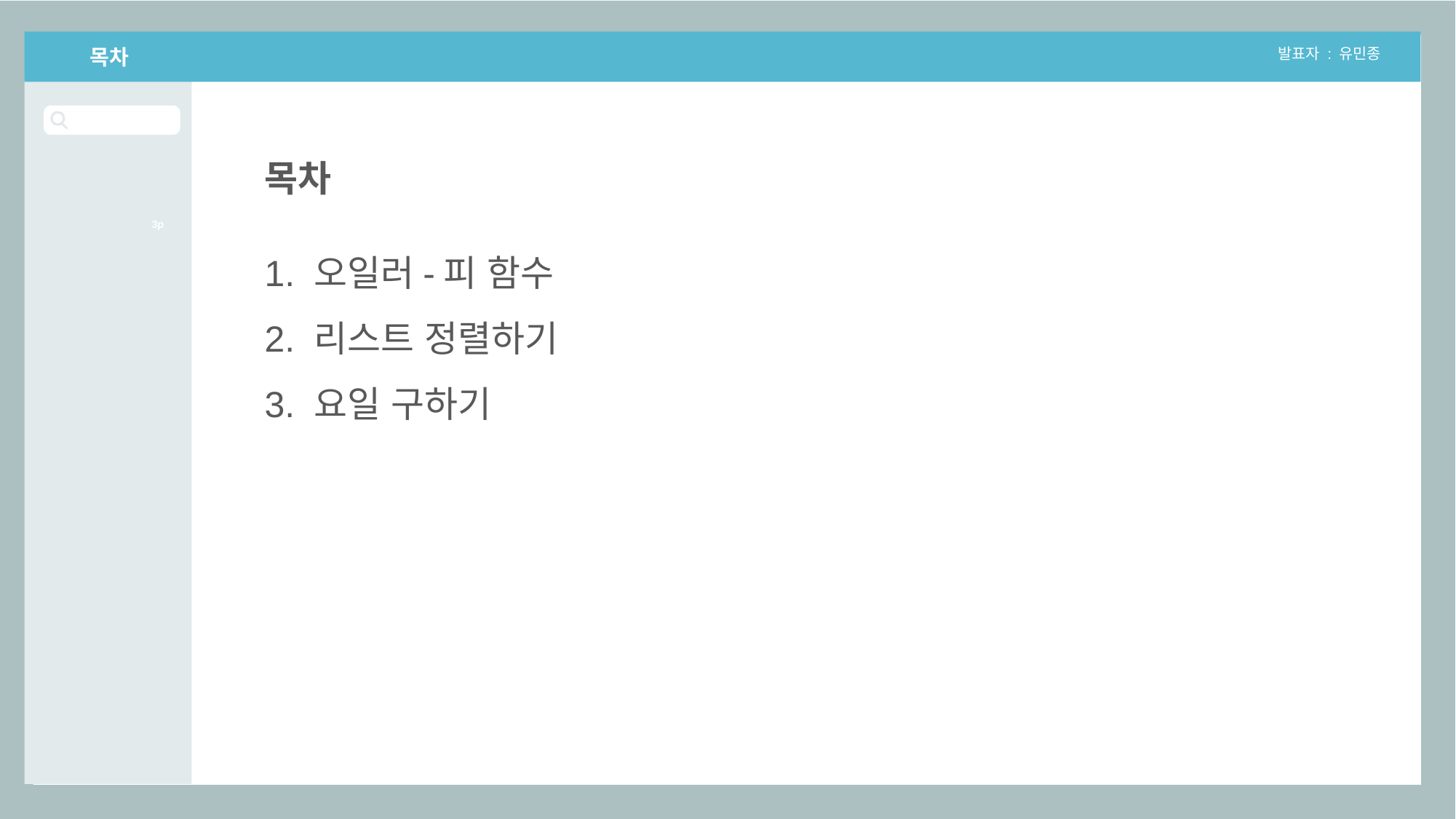

목차
발표자 : 유민종

목차
3p
1. 오일러-피 함수
2. 리스트 정렬하기
3. 요일 구하기